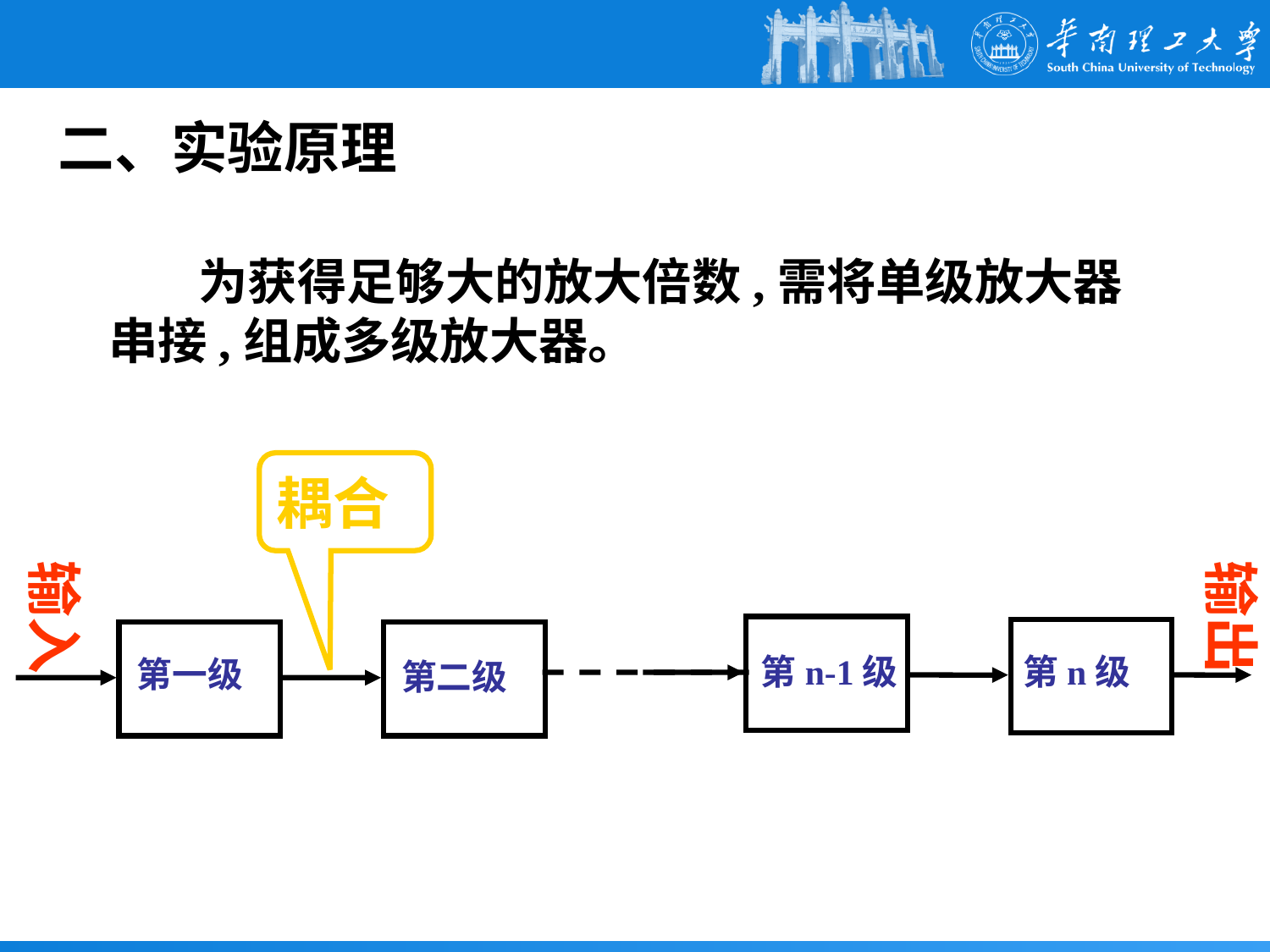

二、实验原理
       为获得足够大的放大倍数,需将单级放大器串接,组成多级放大器。
耦合
输入
输出

第n-1级
第n级
第一级
第二级